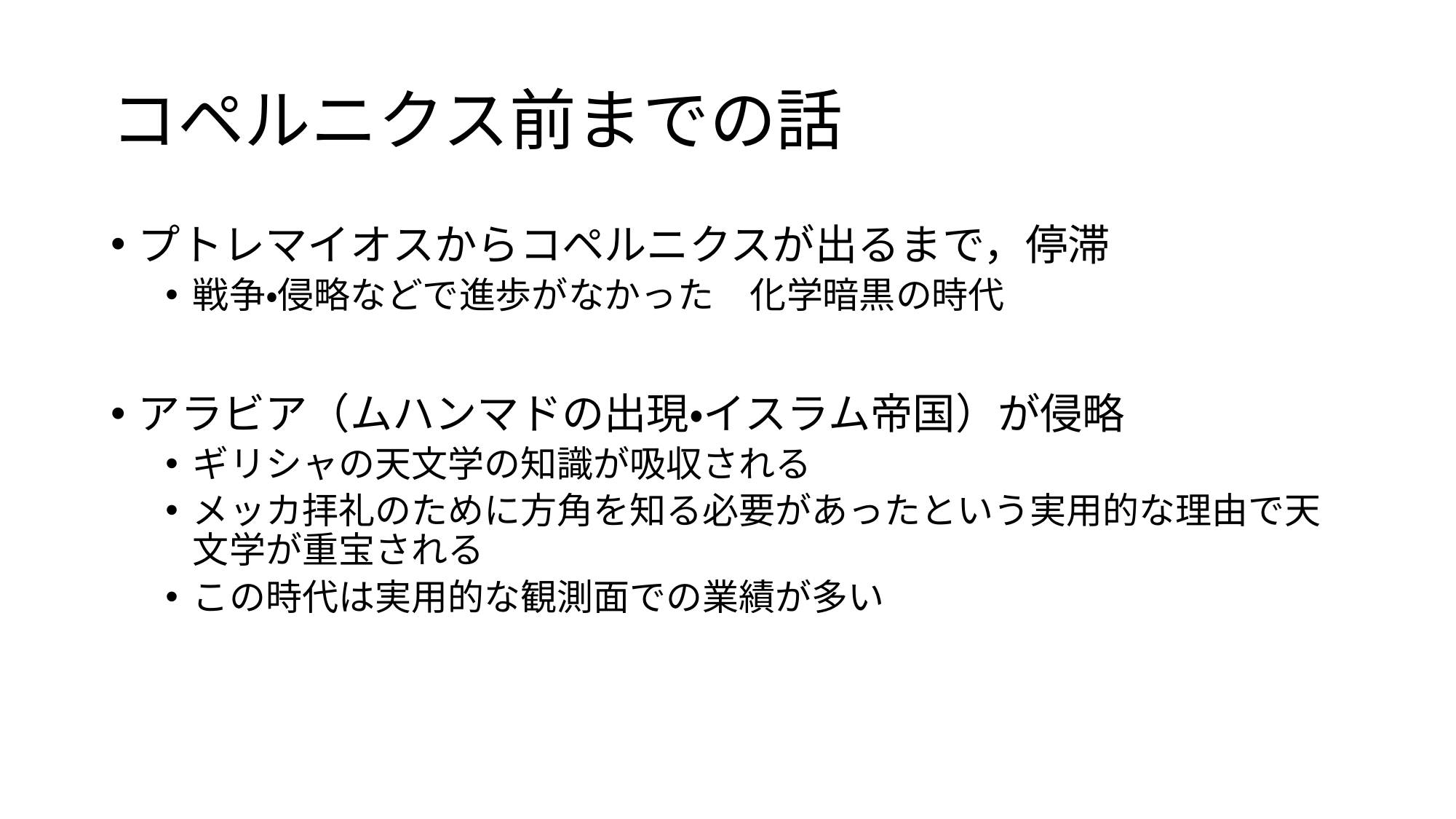

# コペルニクス前までの話
プトレマイオスからコペルニクスが出るまで，停滞
戦争・侵略などで進歩がなかった　化学暗黒の時代

アラビア（ムハンマドの出現・イスラム帝国）が侵略
ギリシャの天文学の知識が吸収される
メッカ拝礼のために方角を知る必要があったという実用的な理由で天文学が重宝される
この時代は実用的な観測面での業績が多い